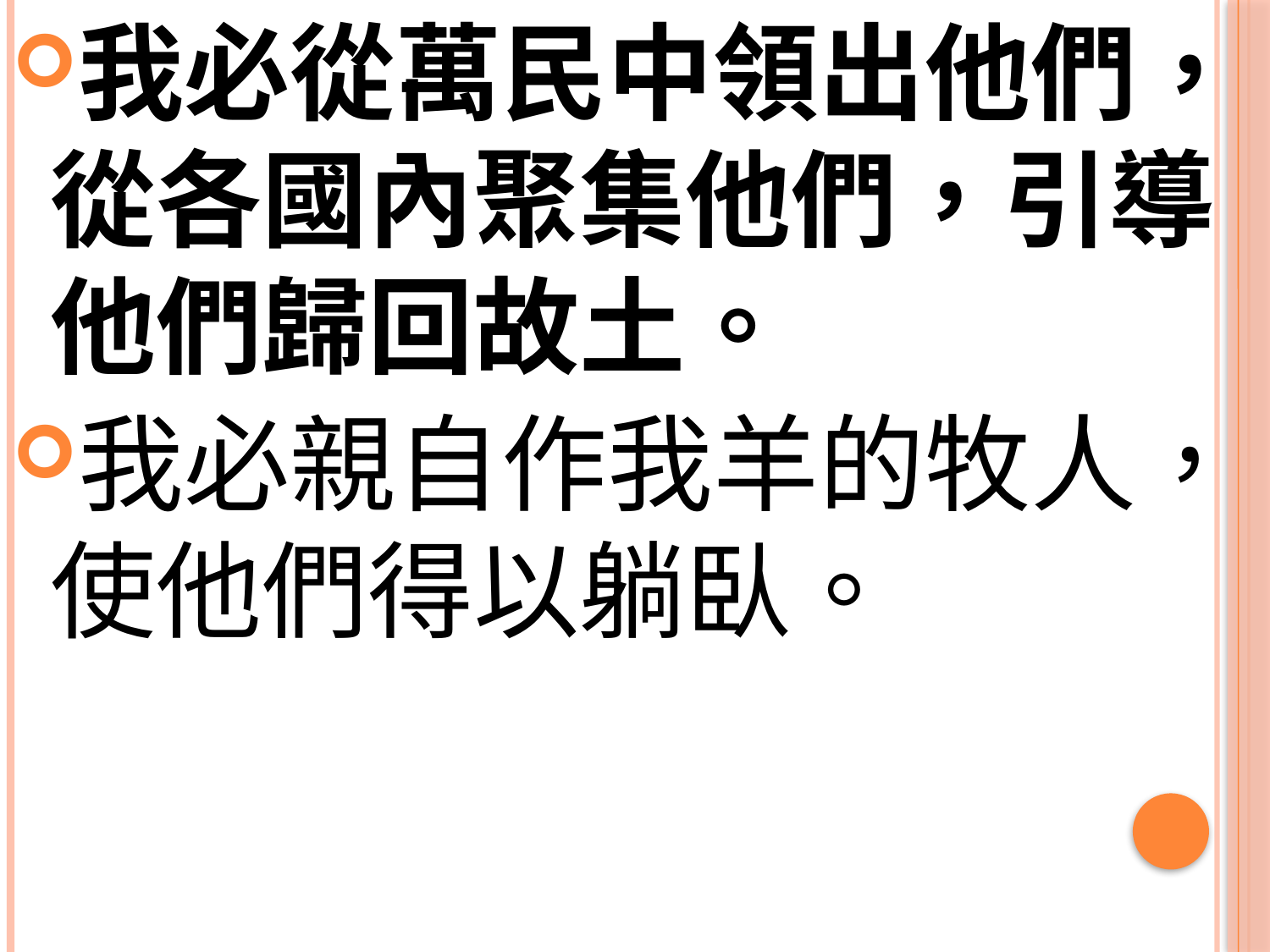

我必從萬民中領出他們，從各國內聚集他們，引導他們歸回故土。
我必親自作我羊的牧人，使他們得以躺臥。